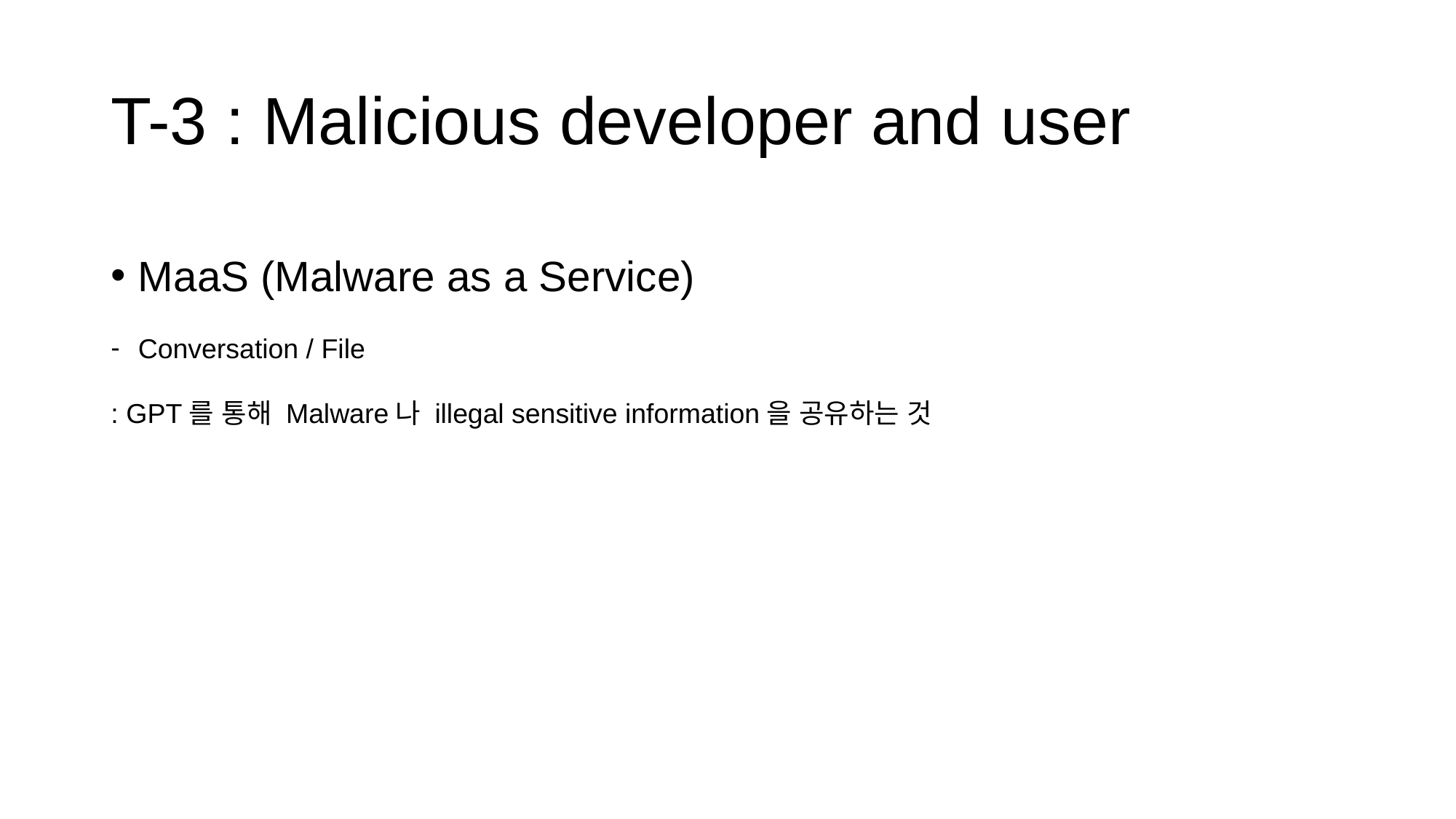

# T-3 : Malicious developer and user
MaaS (Malware as a Service)
Conversation / File
: GPT를 통해 Malware나 illegal sensitive information을 공유하는 것